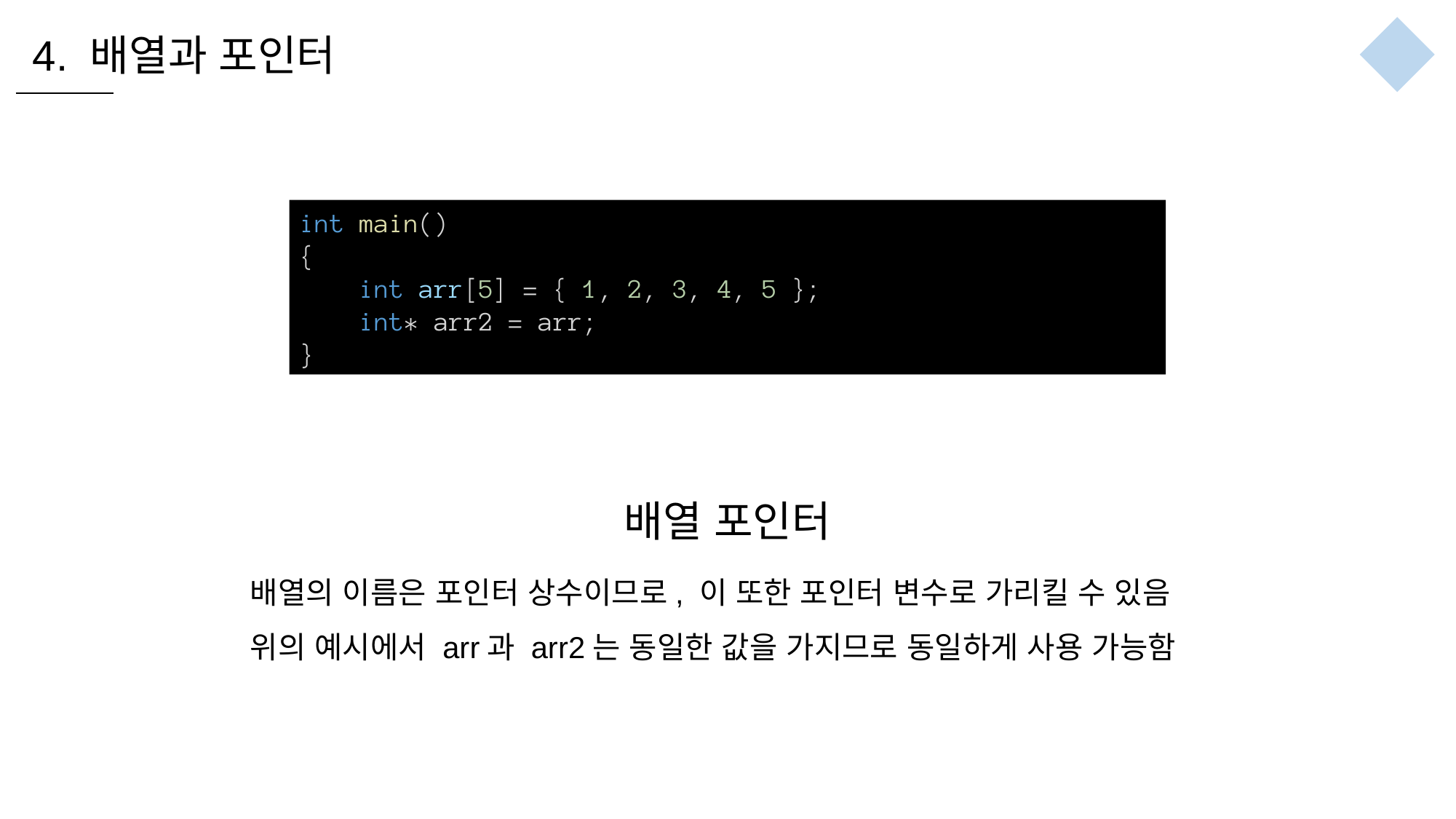

4. 배열과 포인터
int main()
{
    int arr[5] = { 1, 2, 3, 4, 5 };
    int* arr2 = arr;
}
배열 포인터
배열의 이름은 포인터 상수이므로, 이 또한 포인터 변수로 가리킬 수 있음
위의 예시에서 arr과 arr2는 동일한 값을 가지므로 동일하게 사용 가능함